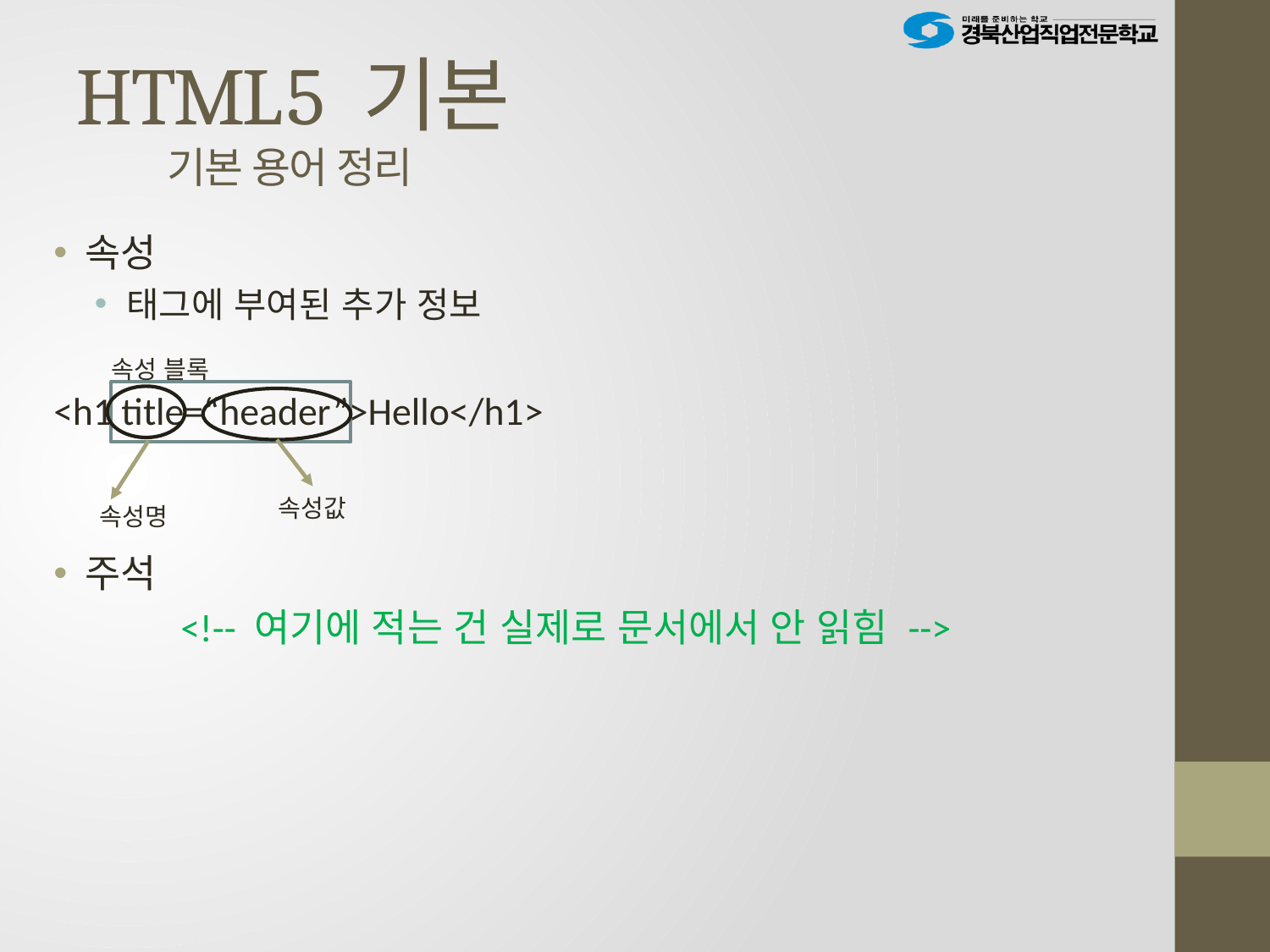

# HTML5 기본 기본 용어 정리
속성
태그에 부여된 추가 정보

<h1 title=“header”>Hello</h1>

주석
	<!-- 여기에 적는 건 실제로 문서에서 안 읽힘 -->
속성 블록

속성값
속성명